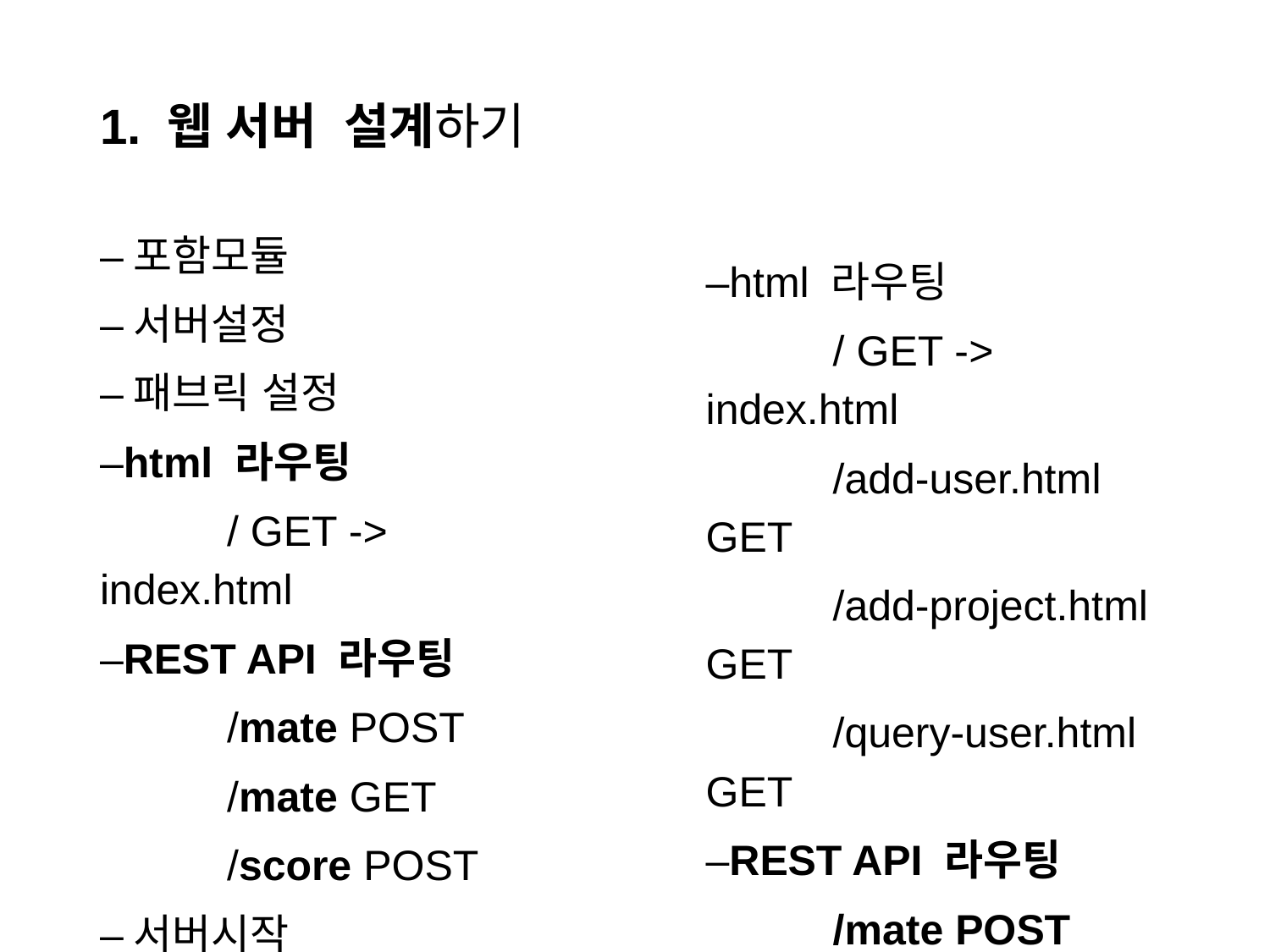

# 1. 웹 서버  설계하기
–포함모듈
–서버설정
–패브릭 설정
–html 라우팅
	/ GET -> index.html
–REST API 라우팅
	/mate POST
	/mate GET
	/score POST
–서버시작
–html 라우팅
	/ GET -> index.html
	/add-user.html GET
	/add-project.html GET
	/query-user.html GET
–REST API 라우팅
	/mate POST
	/mate GET
	/score POST